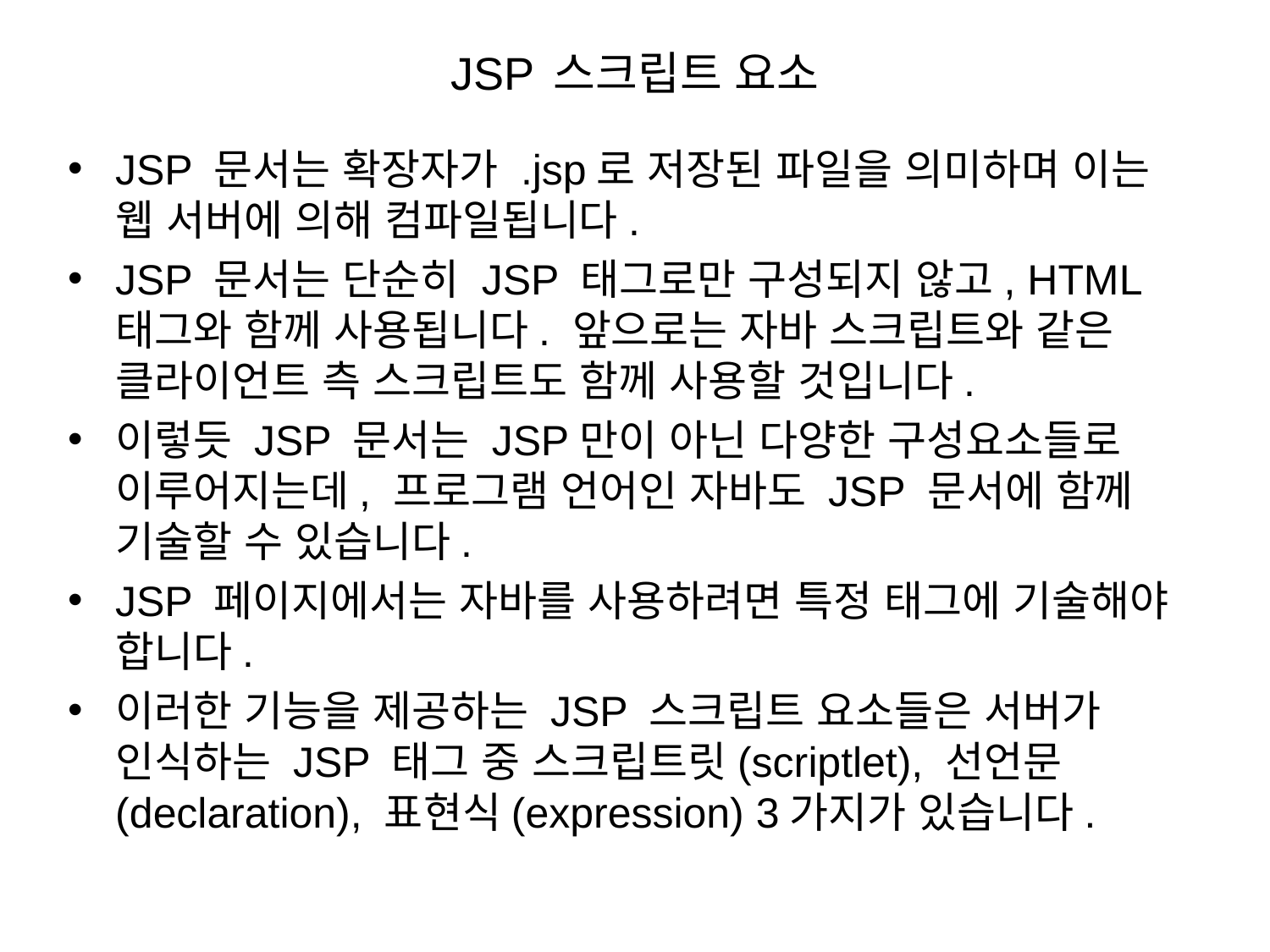

# JSP 스크립트 요소
JSP 문서는 확장자가 .jsp로 저장된 파일을 의미하며 이는 웹 서버에 의해 컴파일됩니다.
JSP 문서는 단순히 JSP 태그로만 구성되지 않고, HTML 태그와 함께 사용됩니다. 앞으로는 자바 스크립트와 같은 클라이언트 측 스크립트도 함께 사용할 것입니다.
이렇듯 JSP 문서는 JSP만이 아닌 다양한 구성요소들로 이루어지는데, 프로그램 언어인 자바도 JSP 문서에 함께 기술할 수 있습니다.
JSP 페이지에서는 자바를 사용하려면 특정 태그에 기술해야 합니다.
이러한 기능을 제공하는 JSP 스크립트 요소들은 서버가 인식하는 JSP 태그 중 스크립트릿(scriptlet), 선언문(declaration), 표현식(expression) 3가지가 있습니다.